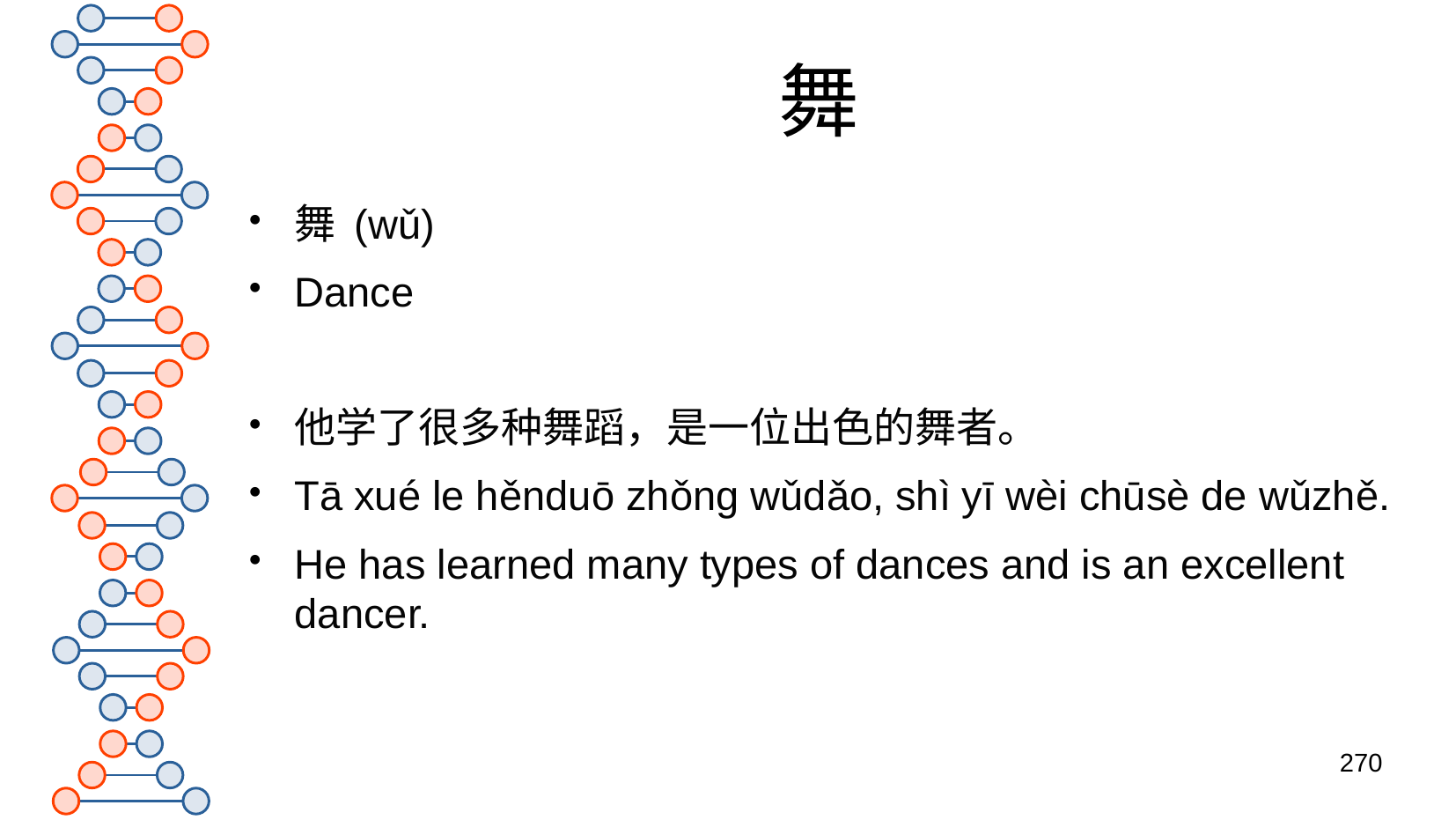

# 舞
舞 (wǔ)
Dance

他学了很多种舞蹈，是一位出色的舞者。
Tā xué le hěnduō zhǒng wǔdǎo, shì yī wèi chūsè de wǔzhě.
He has learned many types of dances and is an excellent dancer.

270